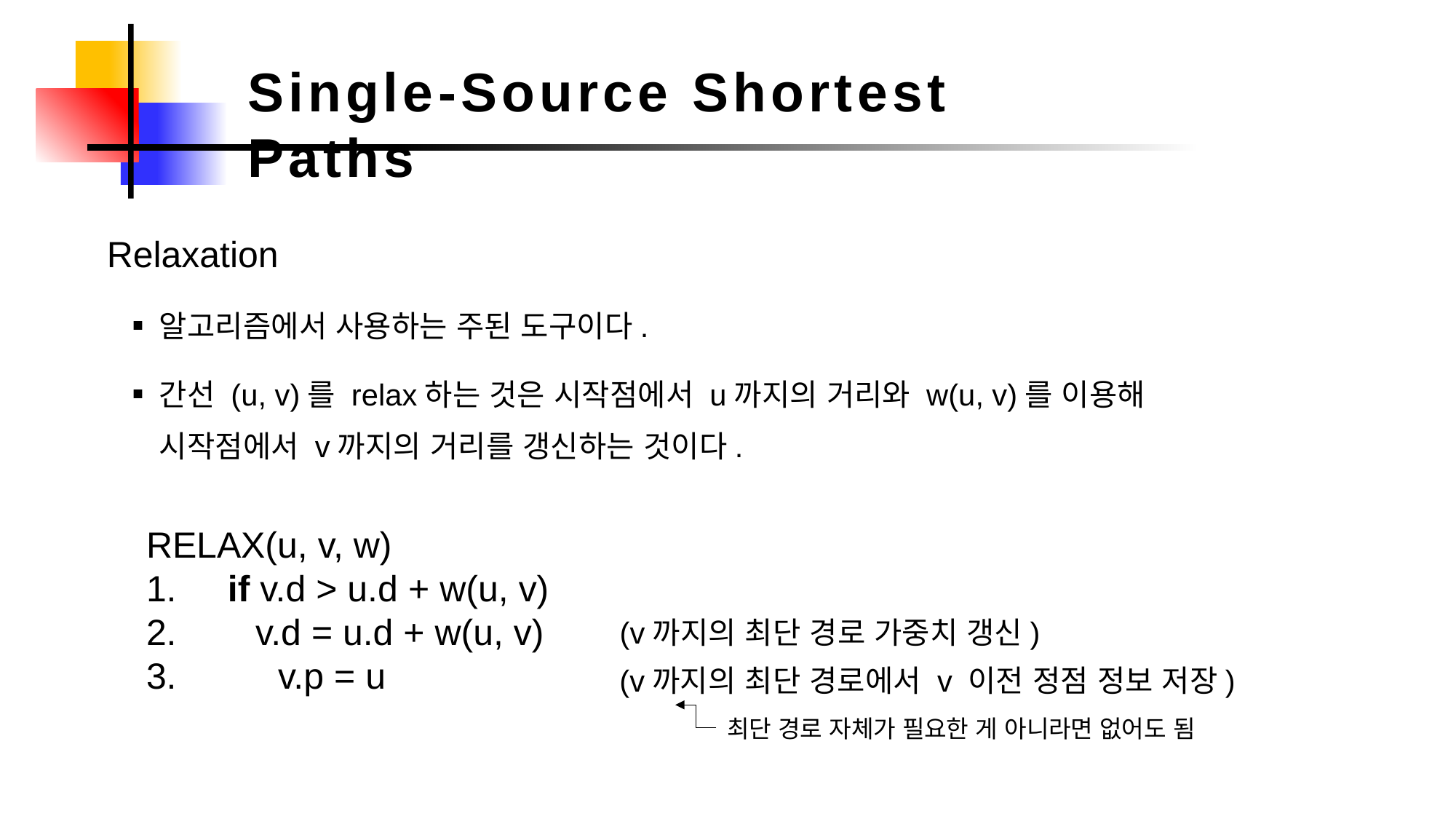

Single-Source Shortest Paths
Relaxation
알고리즘에서 사용하는 주된 도구이다.

간선 (u, v)를 relax하는 것은 시작점에서 u까지의 거리와 w(u, v)를 이용해

시작점에서 v까지의 거리를 갱신하는 것이다.
RELAX(u, v, w)
1.     if v.d > u.d + w(u, v)
2.	v.d = u.d + w(u, v)
3.          v.p = u
(v까지의 최단 경로 가중치 갱신)
(v까지의 최단 경로에서 v 이전 정점 정보 저장)
최단 경로 자체가 필요한 게 아니라면 없어도 됨